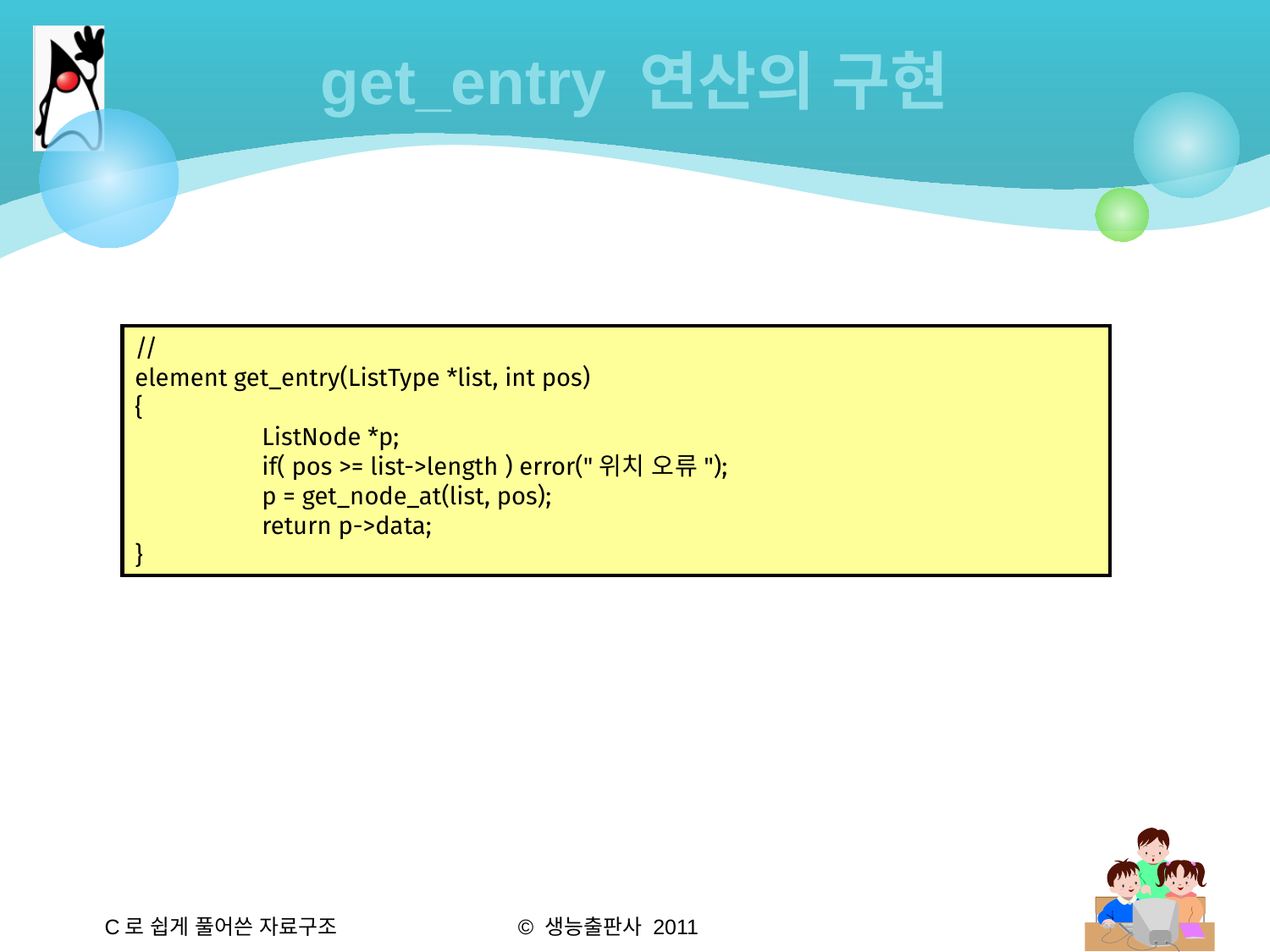

# get_entry 연산의 구현
//
element get_entry(ListType *list, int pos)
{
	ListNode *p;
	if( pos >= list->length ) error("위치 오류");
	p = get_node_at(list, pos);
	return p->data;
}